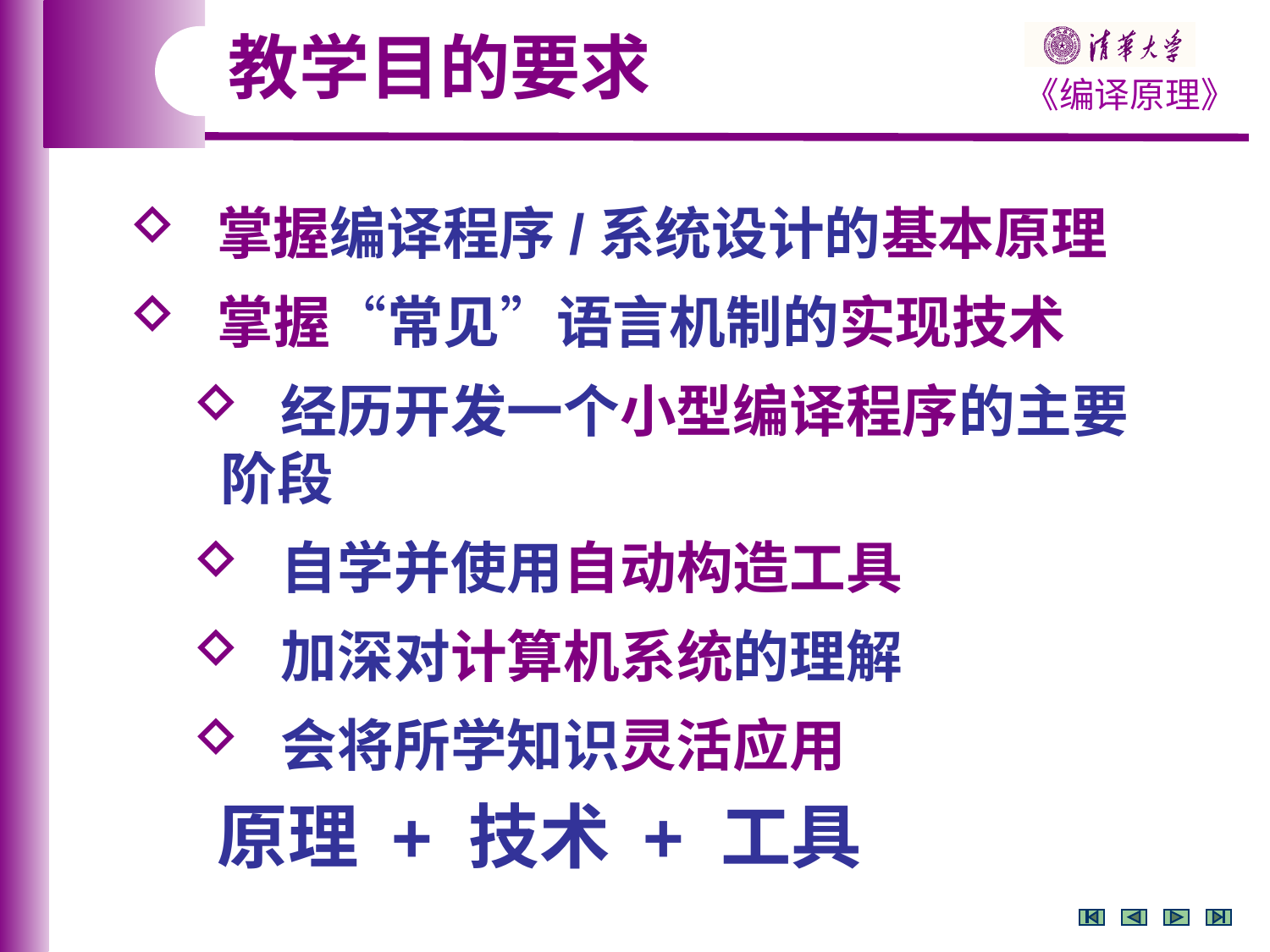

教学目的要求
  掌握编译程序/系统设计的基本原理

  掌握“常见”语言机制的实现技术

  经历开发一个小型编译程序的主要阶段

  自学并使用自动构造工具

  加深对计算机系统的理解

  会将所学知识灵活应用
原理 + 技术 + 工具